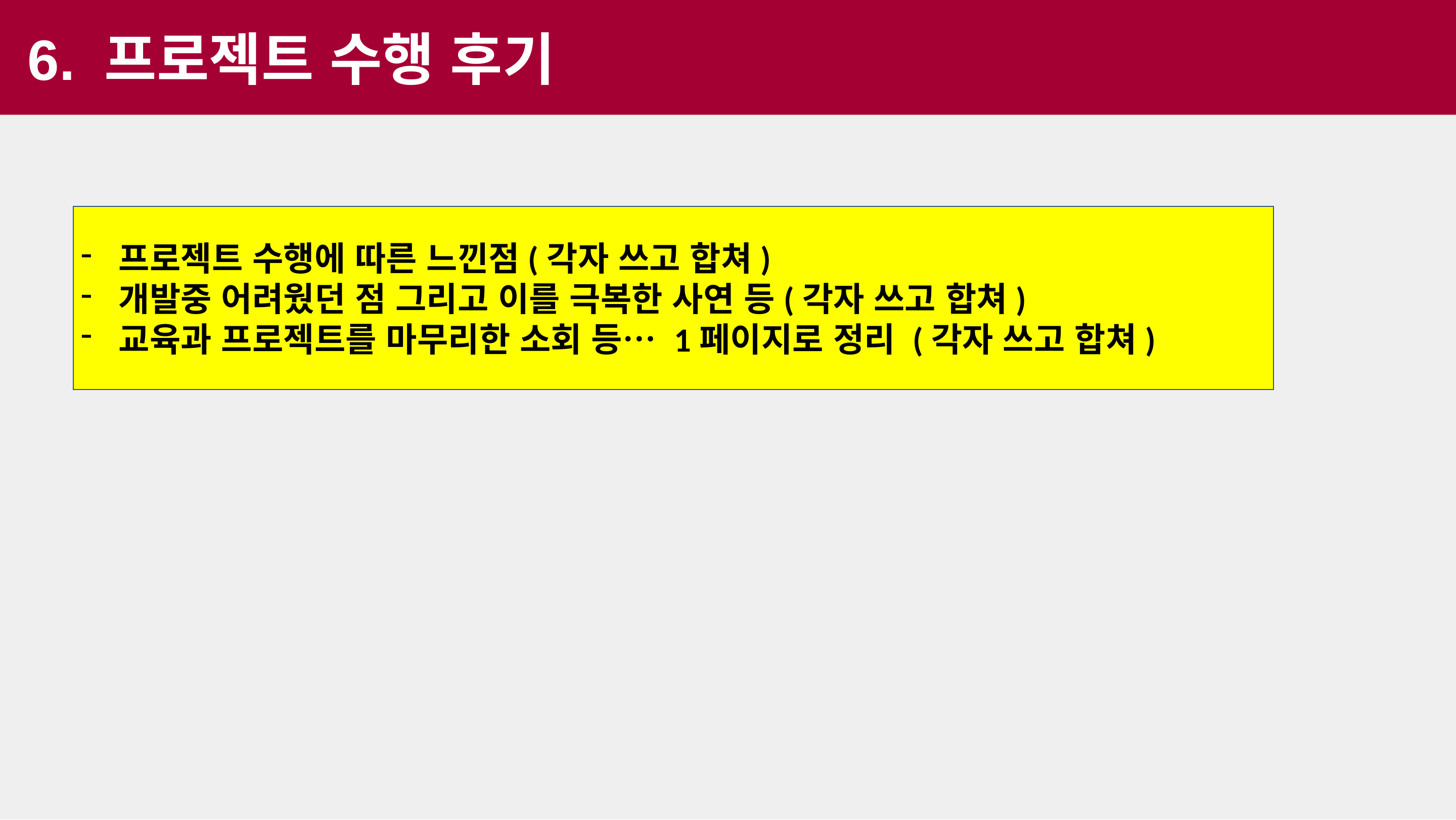

6. 프로젝트 수행 후기
프로젝트 수행에 따른 느낀점(각자 쓰고 합쳐)
개발중 어려웠던 점 그리고 이를 극복한 사연 등(각자 쓰고 합쳐)
교육과 프로젝트를 마무리한 소회 등… 1페이지로 정리 (각자 쓰고 합쳐)